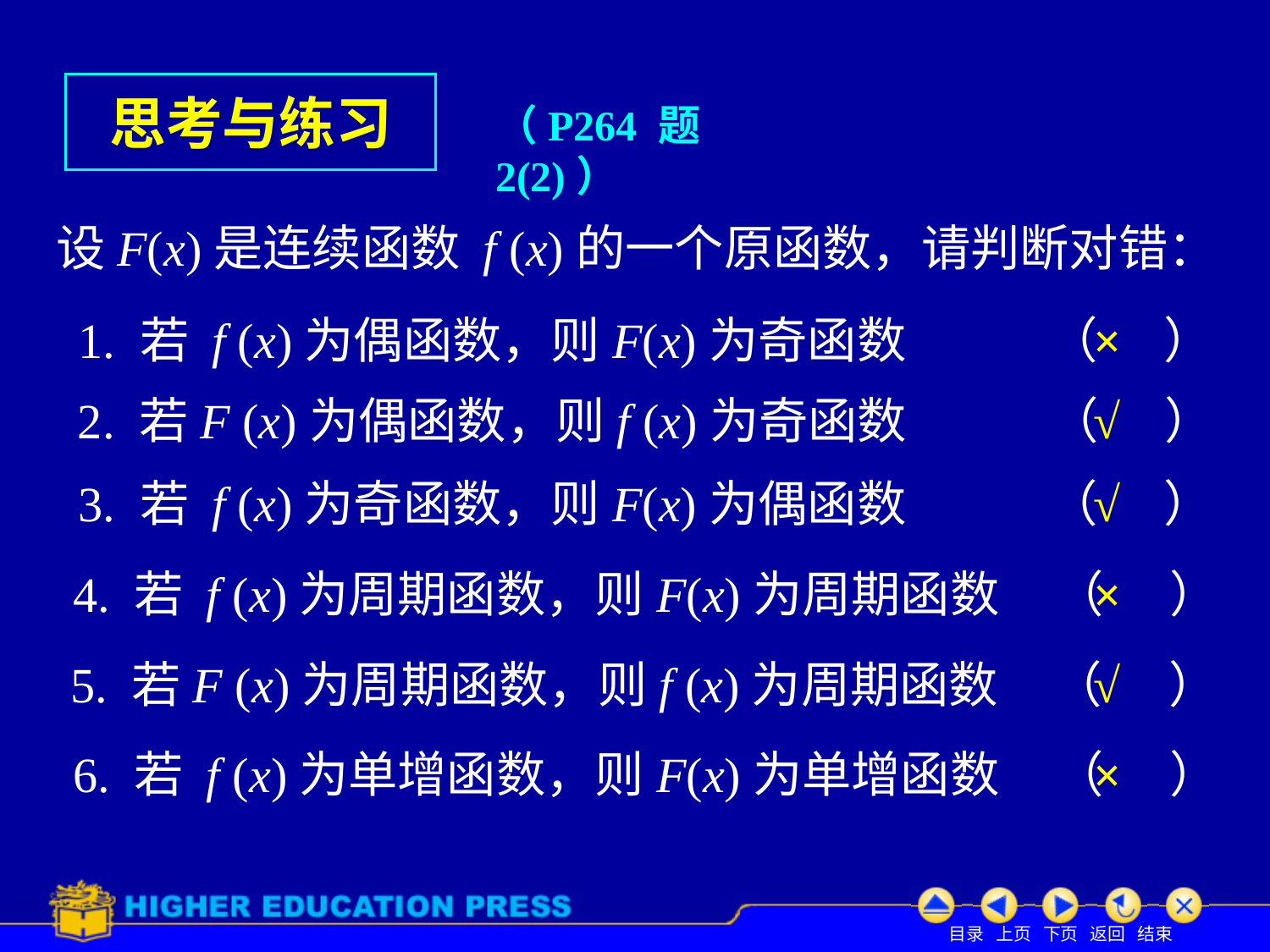

思考与练习
（P264 题2(2)）
设F(x)是连续函数 f (x)的一个原函数，请判断对错：
1. 若 f (x)为偶函数，则F(x)为奇函数             （      ）
×
2. 若F (x)为偶函数，则f (x)为奇函数             （      ）
√
3. 若 f (x)为奇函数，则F(x)为偶函数             （      ）
√
4. 若 f (x)为周期函数，则F(x)为周期函数     （      ）
×
5. 若F (x)为周期函数，则f (x)为周期函数     （      ）
√
6. 若 f (x)为单增函数，则F(x)为单增函数     （      ）
×